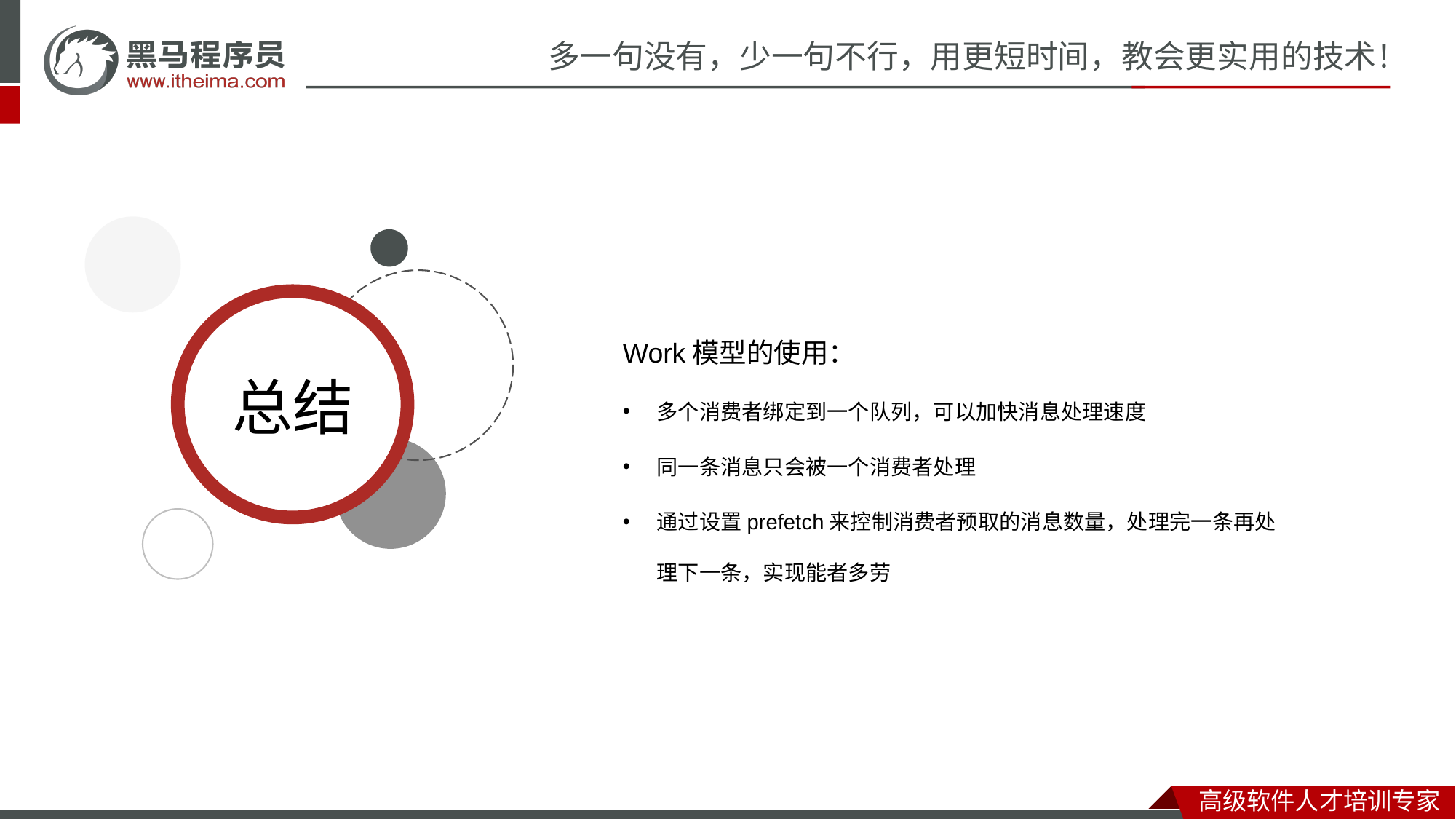

Work模型的使用：
多个消费者绑定到一个队列，可以加快消息处理速度
同一条消息只会被一个消费者处理
通过设置prefetch来控制消费者预取的消息数量，处理完一条再处理下一条，实现能者多劳